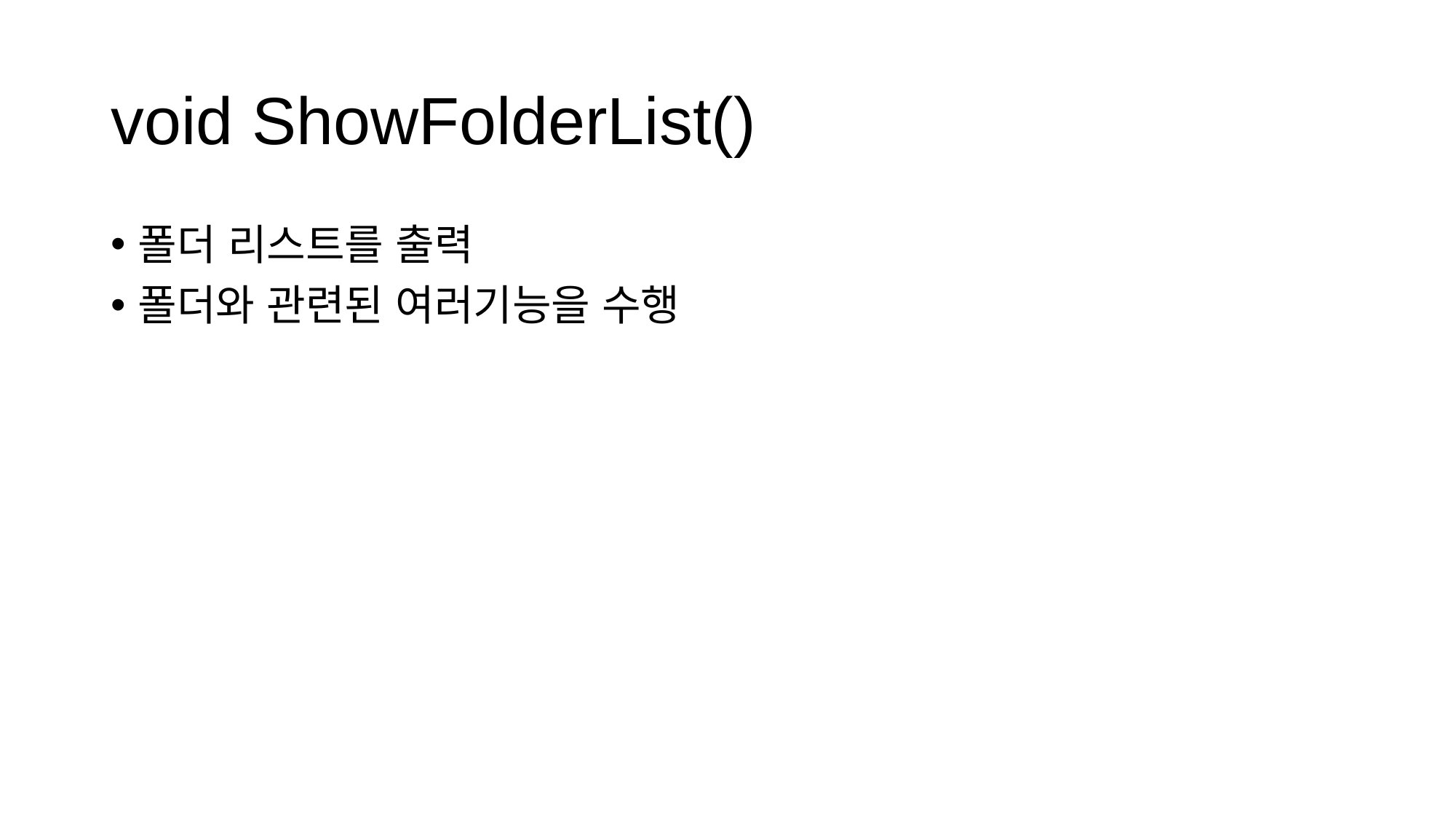

# void ShowFolderList()
폴더 리스트를 출력
폴더와 관련된 여러기능을 수행